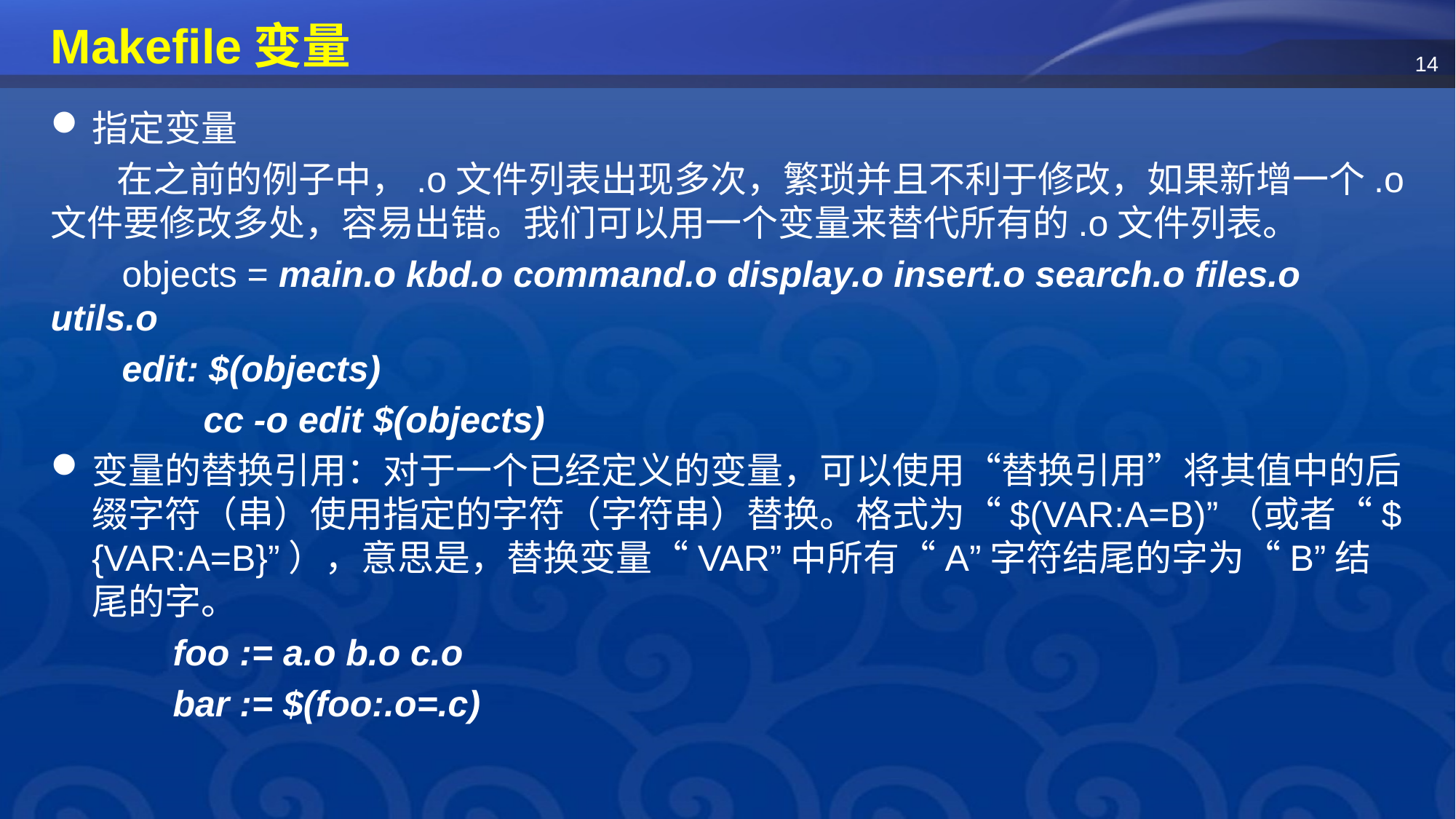

# Makefile变量
指定变量
       在之前的例子中，.o文件列表出现多次，繁琐并且不利于修改，如果新增一个.o文件要修改多处，容易出错。我们可以用一个变量来替代所有的.o文件列表。
       objects = main.o kbd.o command.o display.o insert.o search.o files.o utils.o
       edit: $(objects)
               cc -o edit $(objects)
变量的替换引用：对于一个已经定义的变量，可以使用“替换引用”将其值中的后缀字符（串）使用指定的字符（字符串）替换。格式为“$(VAR:A=B)”（或者“${VAR:A=B}”），意思是，替换变量“VAR”中所有“A”字符结尾的字为“B”结尾的字。
            foo := a.o b.o c.o
            bar := $(foo:.o=.c)